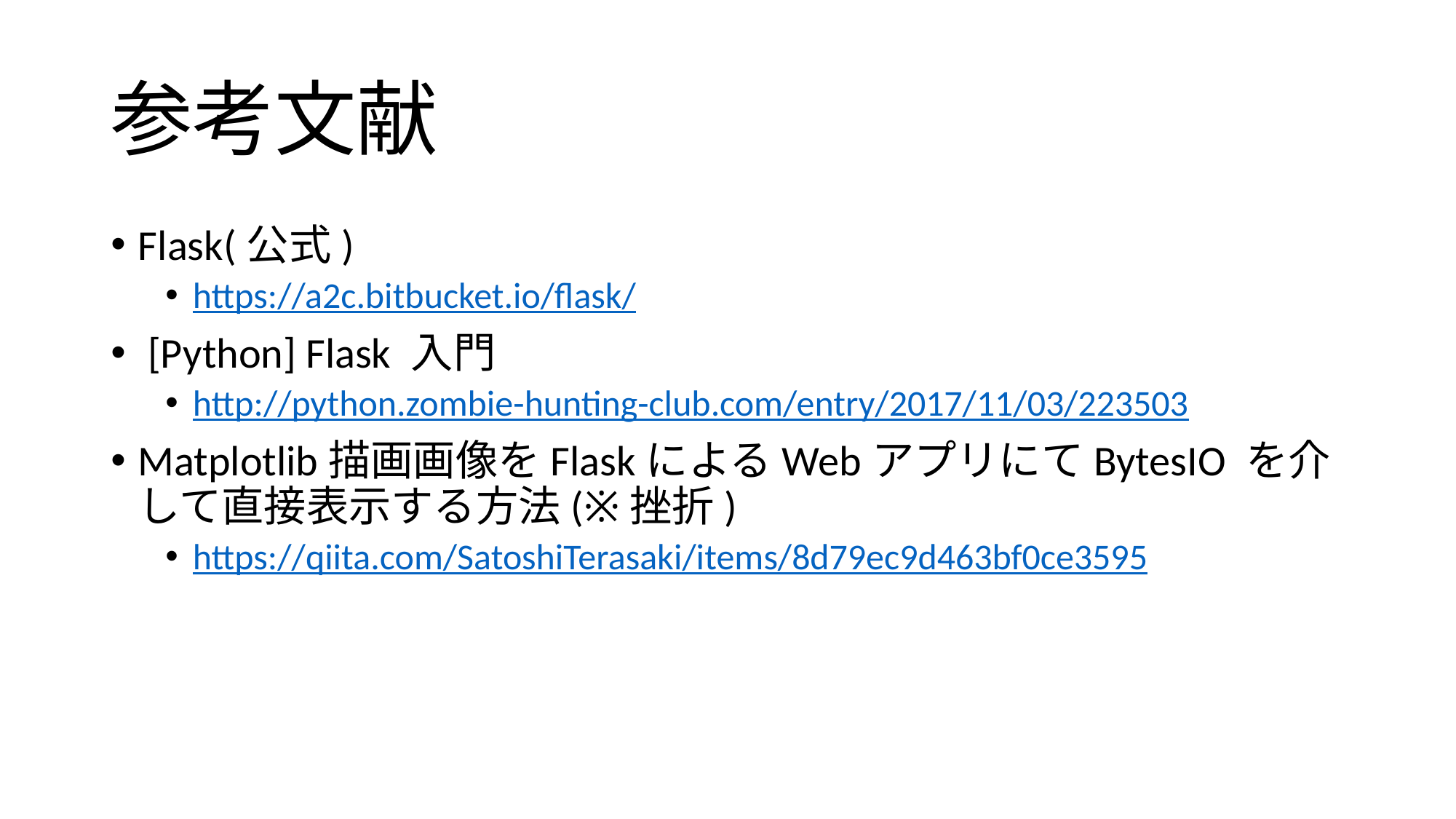

# 参考文献
Flask(公式)
https://a2c.bitbucket.io/flask/
 [Python] Flask 入門
http://python.zombie-hunting-club.com/entry/2017/11/03/223503
Matplotlib描画画像をFlaskによるWebアプリにてBytesIO を介して直接表示する方法(※挫折)
https://qiita.com/SatoshiTerasaki/items/8d79ec9d463bf0ce3595